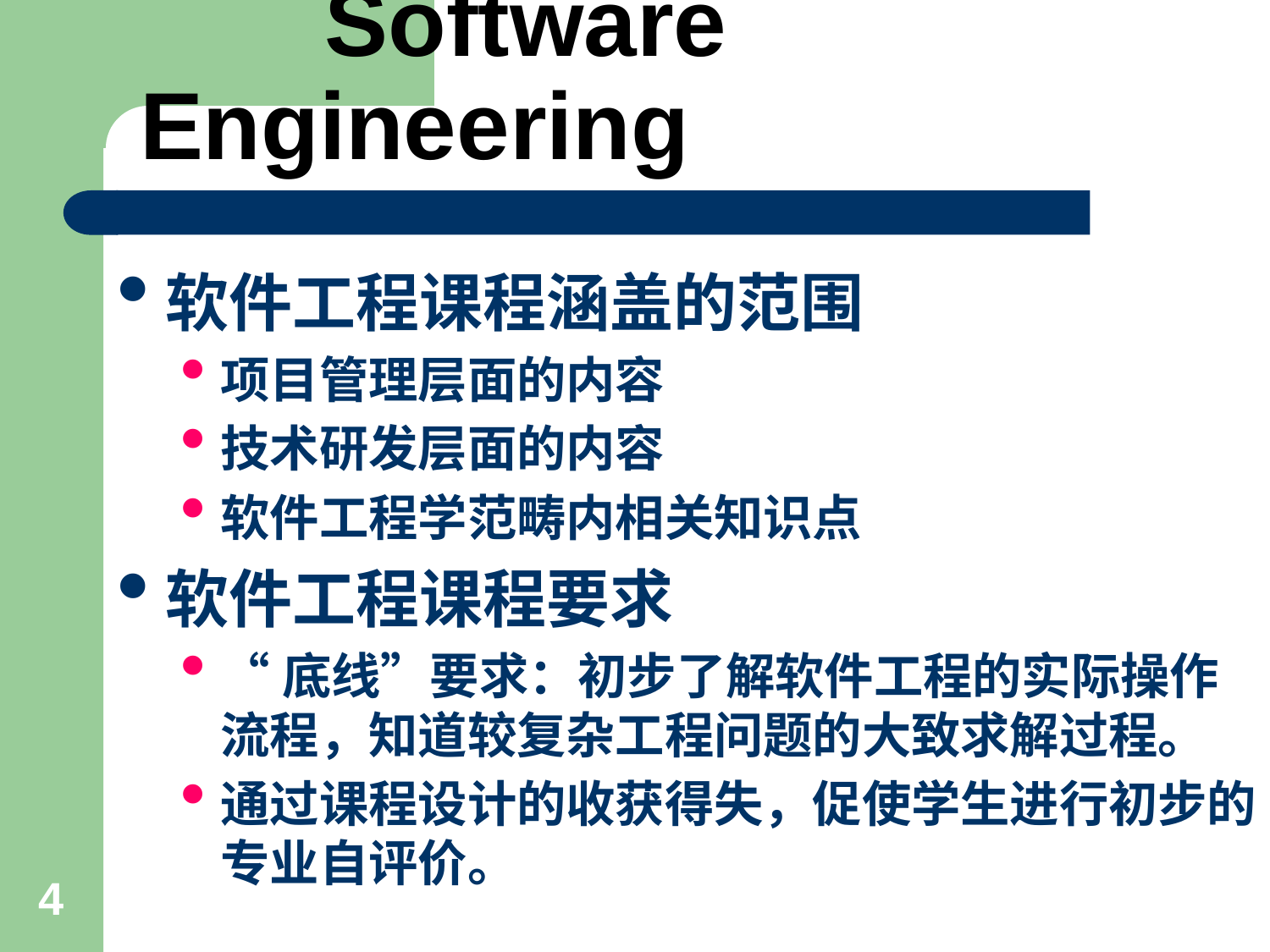

# Software   Engineering
软件工程课程涵盖的范围
项目管理层面的内容
技术研发层面的内容
软件工程学范畴内相关知识点
软件工程课程要求
“底线”要求：初步了解软件工程的实际操作流程，知道较复杂工程问题的大致求解过程。
通过课程设计的收获得失，促使学生进行初步的专业自评价。
4